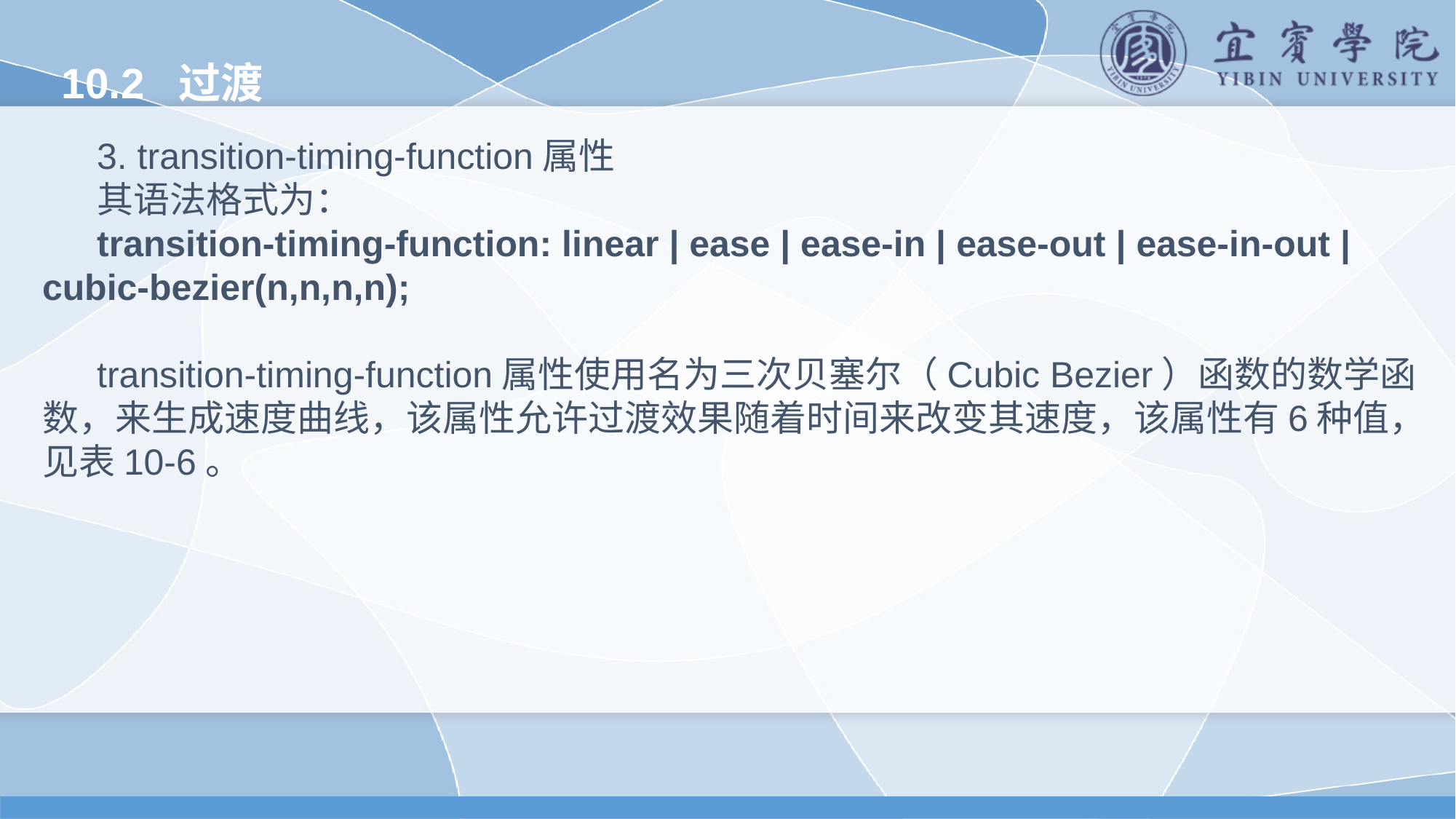

10.2  过渡
3. transition-timing-function属性
其语法格式为：
transition-timing-function: linear | ease | ease-in | ease-out | ease-in-out | cubic-bezier(n,n,n,n);

transition-timing-function属性使用名为三次贝塞尔（Cubic Bezier）函数的数学函数，来生成速度曲线，该属性允许过渡效果随着时间来改变其速度，该属性有6种值，见表10-6。